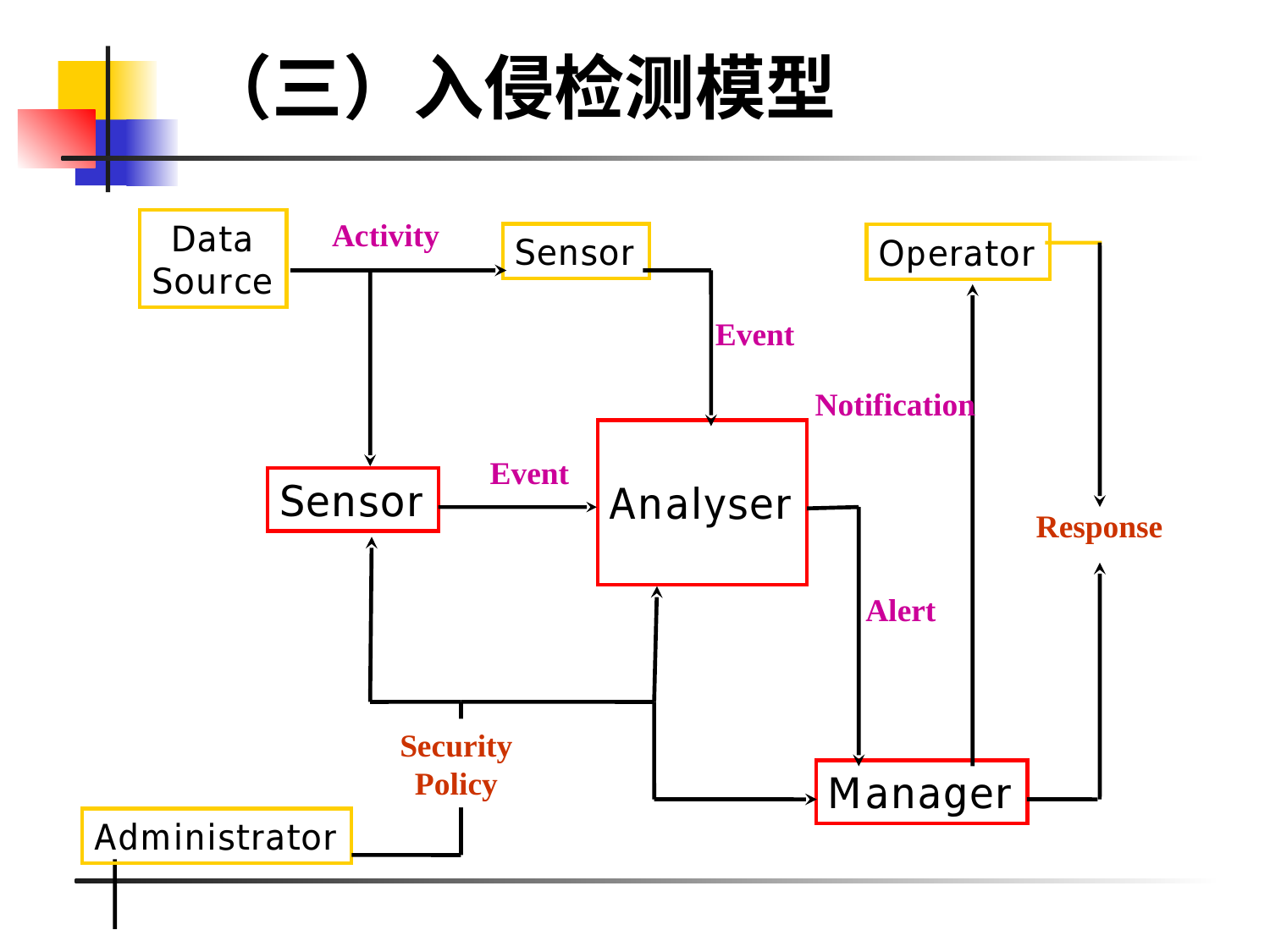

（三）入侵检测模型
Activity
Data
Source
Sensor
Operator

Event
Notification

Analyser

Event
Sensor
Response

Alert

Security
Policy
Manager

Administrator